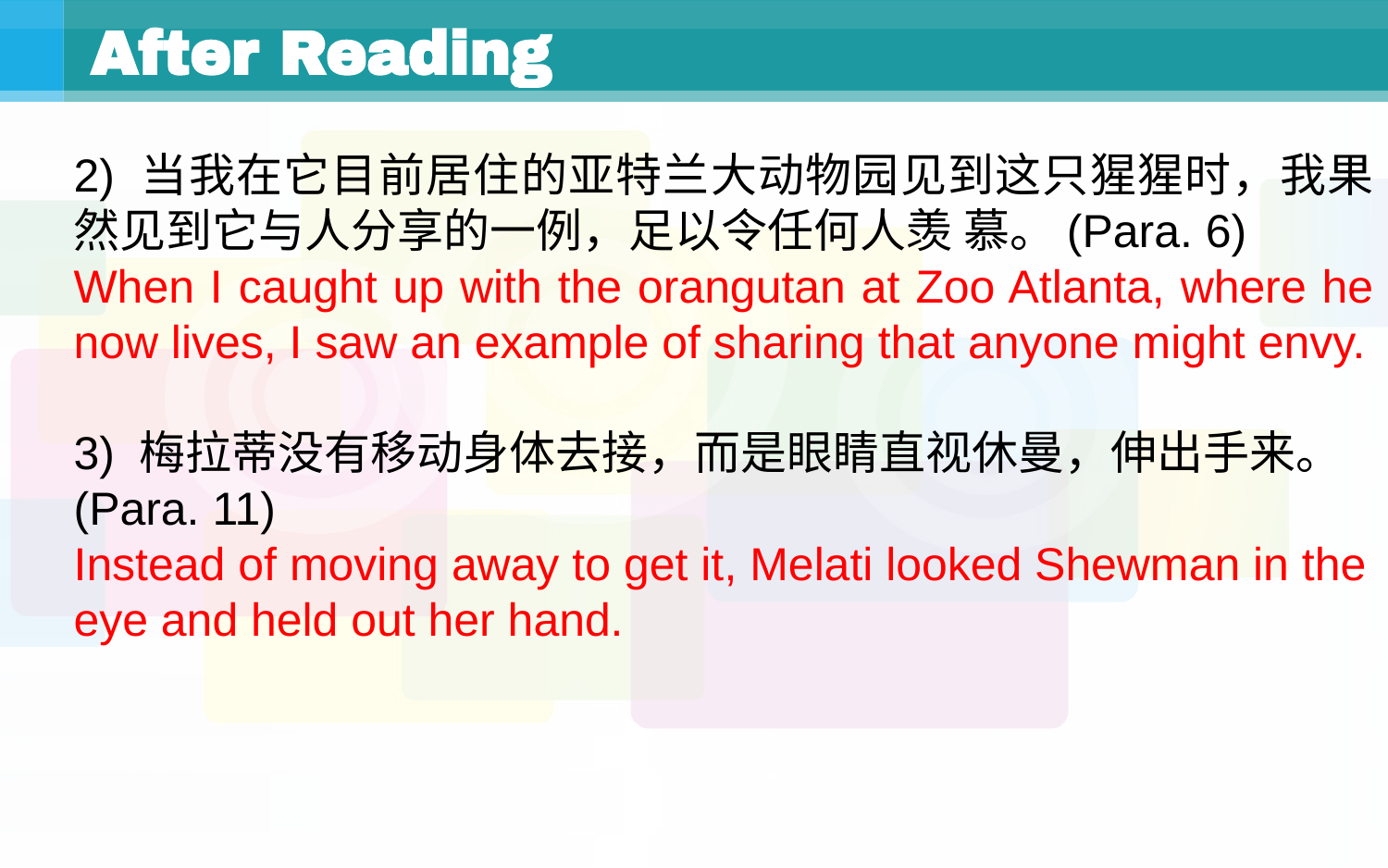

# After Reading
2) 当我在它目前居住的亚特兰大动物园见到这只猩猩时，我果然见到它与人分享的一例，足以令任何人羡 慕。(Para. 6)
When I caught up with the orangutan at Zoo Atlanta, where he now lives, I saw an example of sharing that anyone might envy.

3) 梅拉蒂没有移动身体去接，而是眼睛直视休曼，伸出手来。(Para. 11)
Instead of moving away to get it, Melati looked Shewman in the eye and held out her hand.